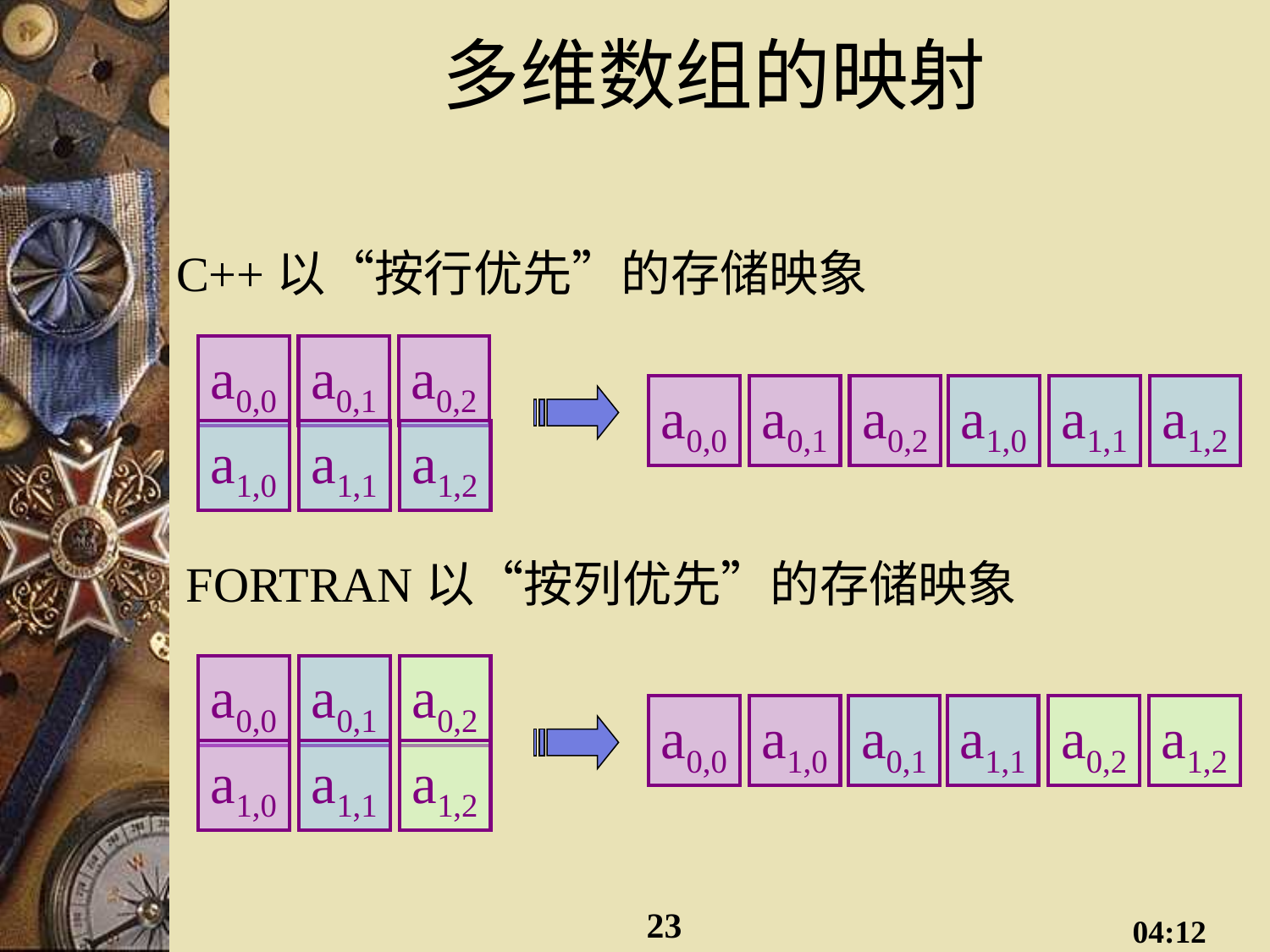

# 多维数组的映射
C++以“按行优先”的存储映象
a0,0
a0,1
a0,2
a1,0
a1,1
a1,2
a0,0
a0,1
a0,2
a1,0
a1,1
a1,2

FORTRAN以“按列优先”的存储映象
a0,0
a0,1
a0,2
a1,0
a1,1
a1,2
a0,0
a1,0
a0,1
a1,1
a0,2
a1,2